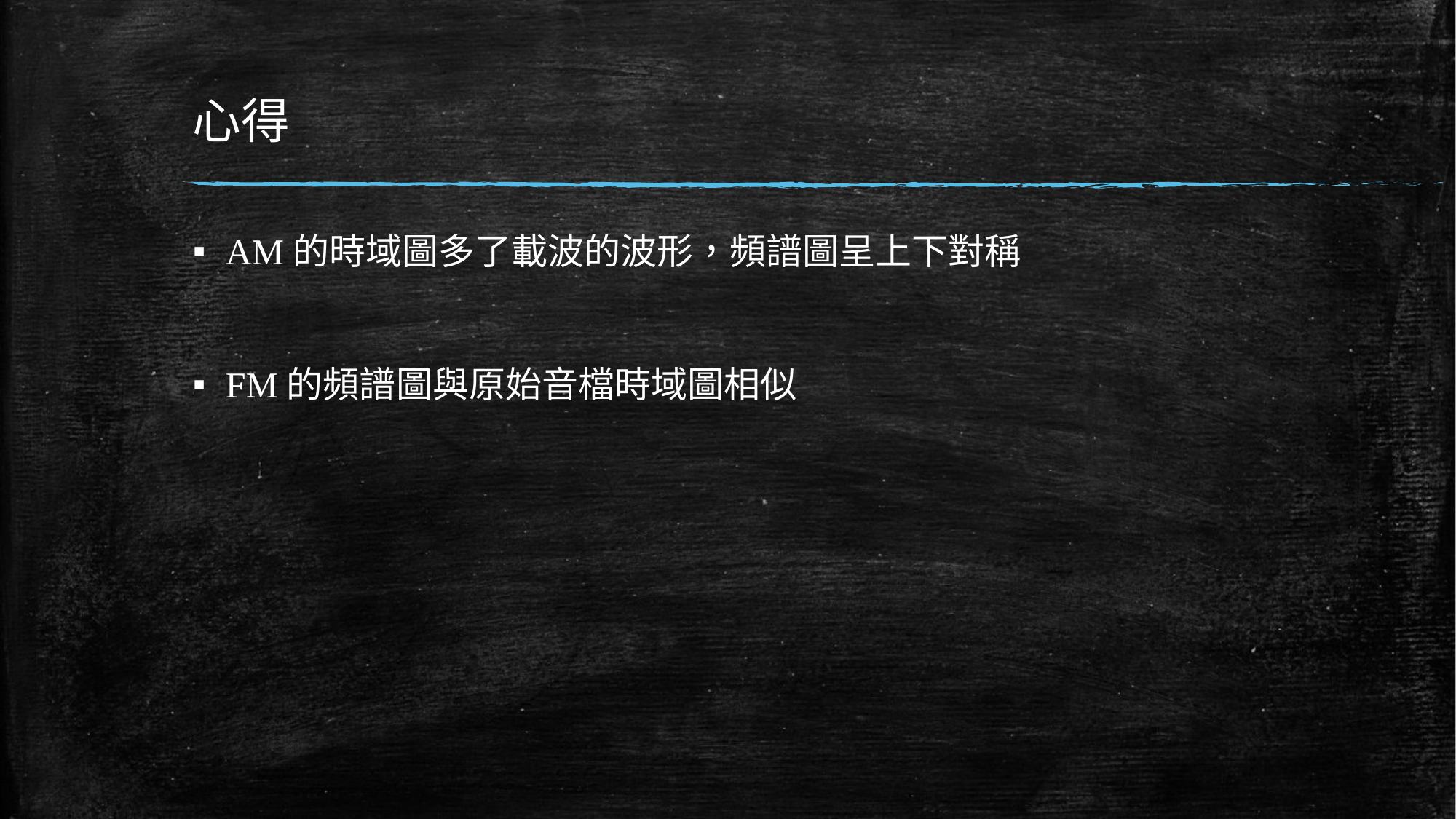

# 心得
AM的時域圖多了載波的波形，頻譜圖呈上下對稱

FM的頻譜圖與原始音檔時域圖相似